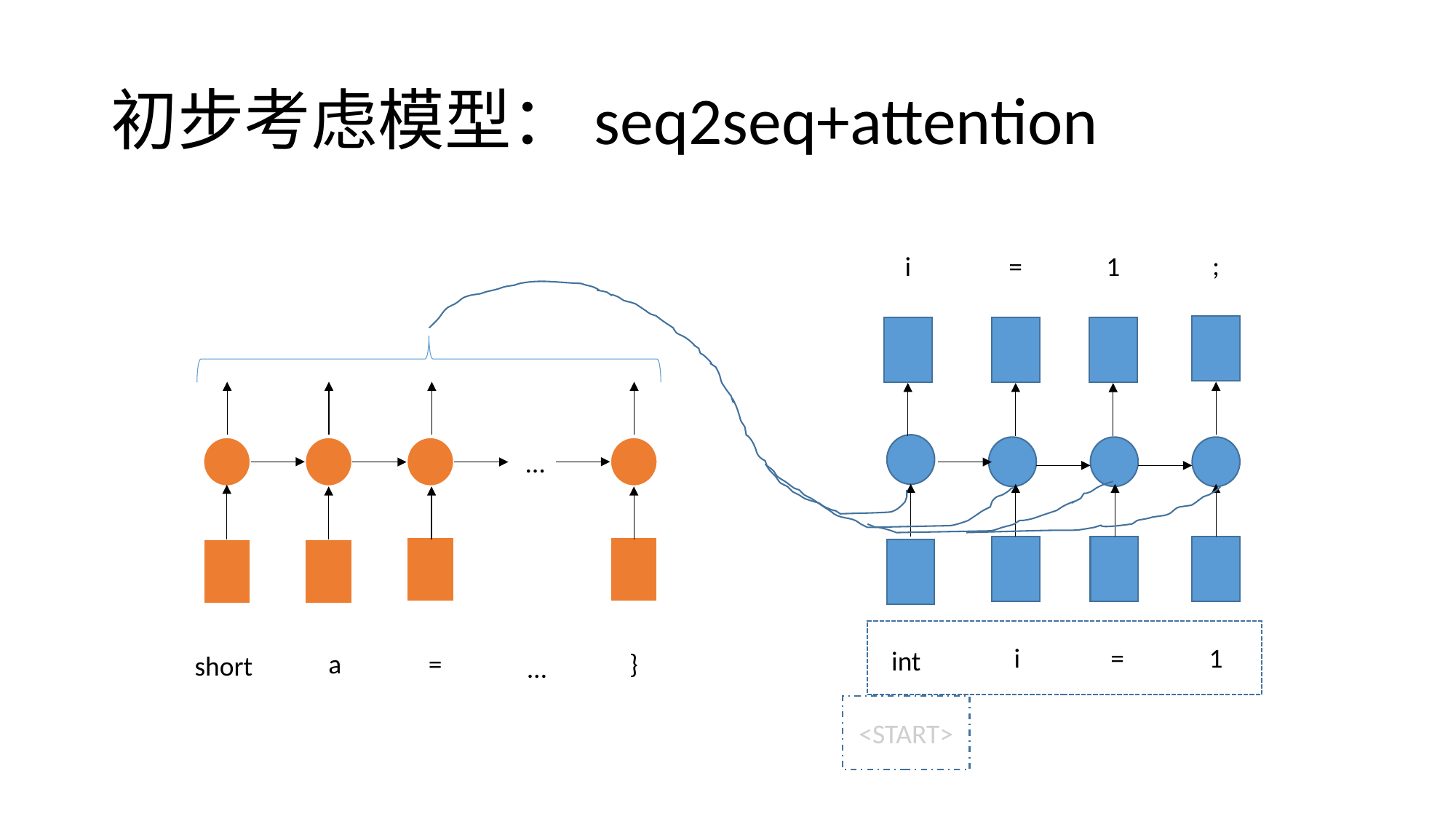

# 初步考虑模型：seq2seq+attention

;
i
=
1

…

i
=
1
int
a
=
}
short
…
<START>